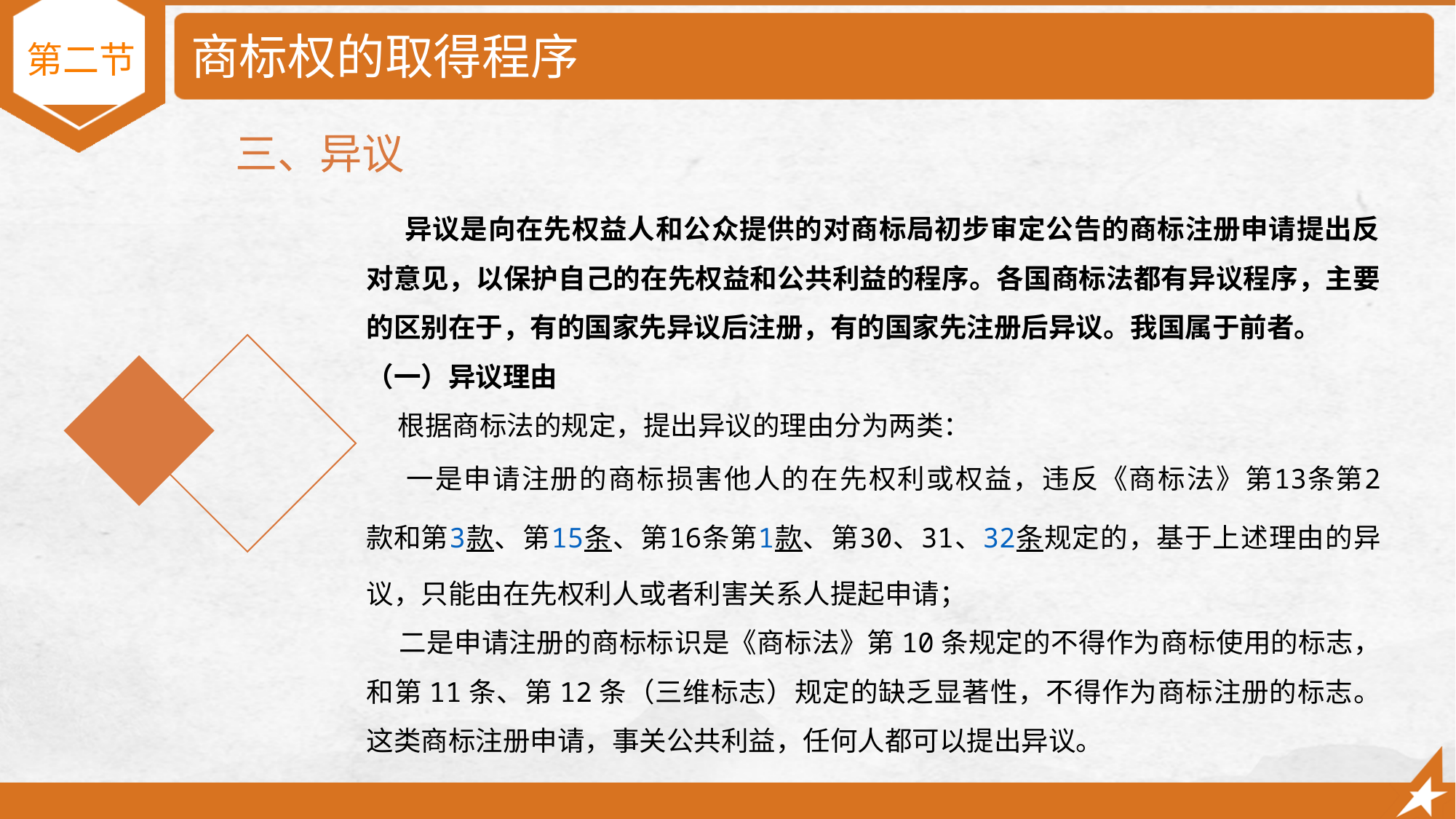

# 商标权的取得程序
第二节
三、异议
    异议是向在先权益人和公众提供的对商标局初步审定公告的商标注册申请提出反对意见，以保护自己的在先权益和公共利益的程序。各国商标法都有异议程序，主要的区别在于，有的国家先异议后注册，有的国家先注册后异议。我国属于前者。
（一）异议理由
    根据商标法的规定，提出异议的理由分为两类：
    一是申请注册的商标损害他人的在先权利或权益，违反《商标法》第13条第2款和第3款、第15条、第16条第1款、第30、31、32条规定的，基于上述理由的异议，只能由在先权利人或者利害关系人提起申请；
    二是申请注册的商标标识是《商标法》第10条规定的不得作为商标使用的标志，和第11条、第12条（三维标志）规定的缺乏显著性，不得作为商标注册的标志。这类商标注册申请，事关公共利益，任何人都可以提出异议。